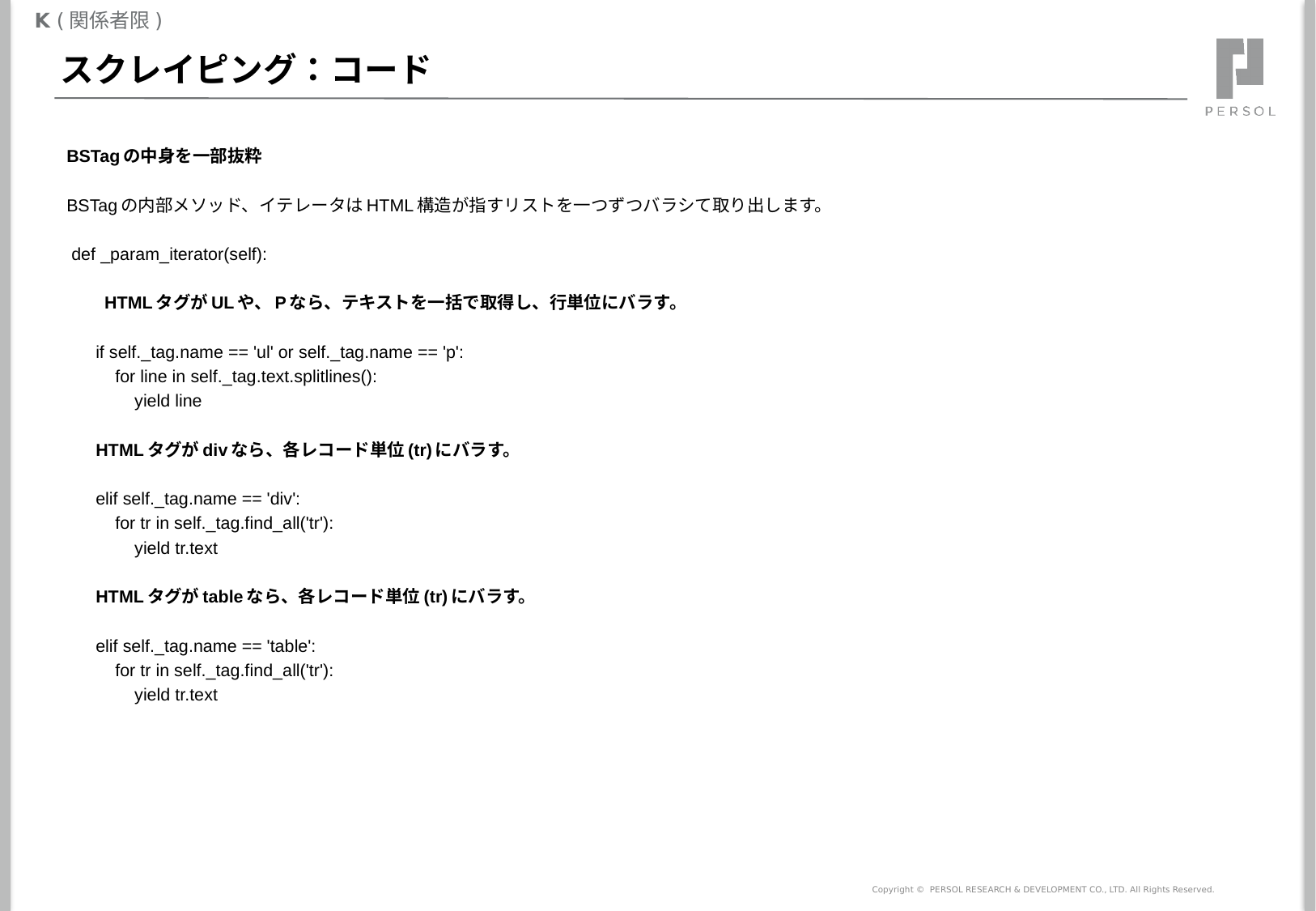

# スクレイピング：コード
BSTagの中身を一部抜粋

BSTagの内部メソッド、イテレータはHTML構造が指すリストを一つずつバラシて取り出します。

 def _param_iterator(self):

　　HTMLタグがULや、Pなら、テキストを一括で取得し、行単位にバラす。

      if self._tag.name == 'ul' or self._tag.name == 'p':
          for line in self._tag.text.splitlines():
              yield line

      HTMLタグがdivなら、各レコード単位(tr)にバラす。

      elif self._tag.name == 'div':
          for tr in self._tag.find_all('tr'):
              yield tr.text

      HTMLタグがtableなら、各レコード単位(tr)にバラす。

      elif self._tag.name == 'table':
          for tr in self._tag.find_all('tr'):
              yield tr.text